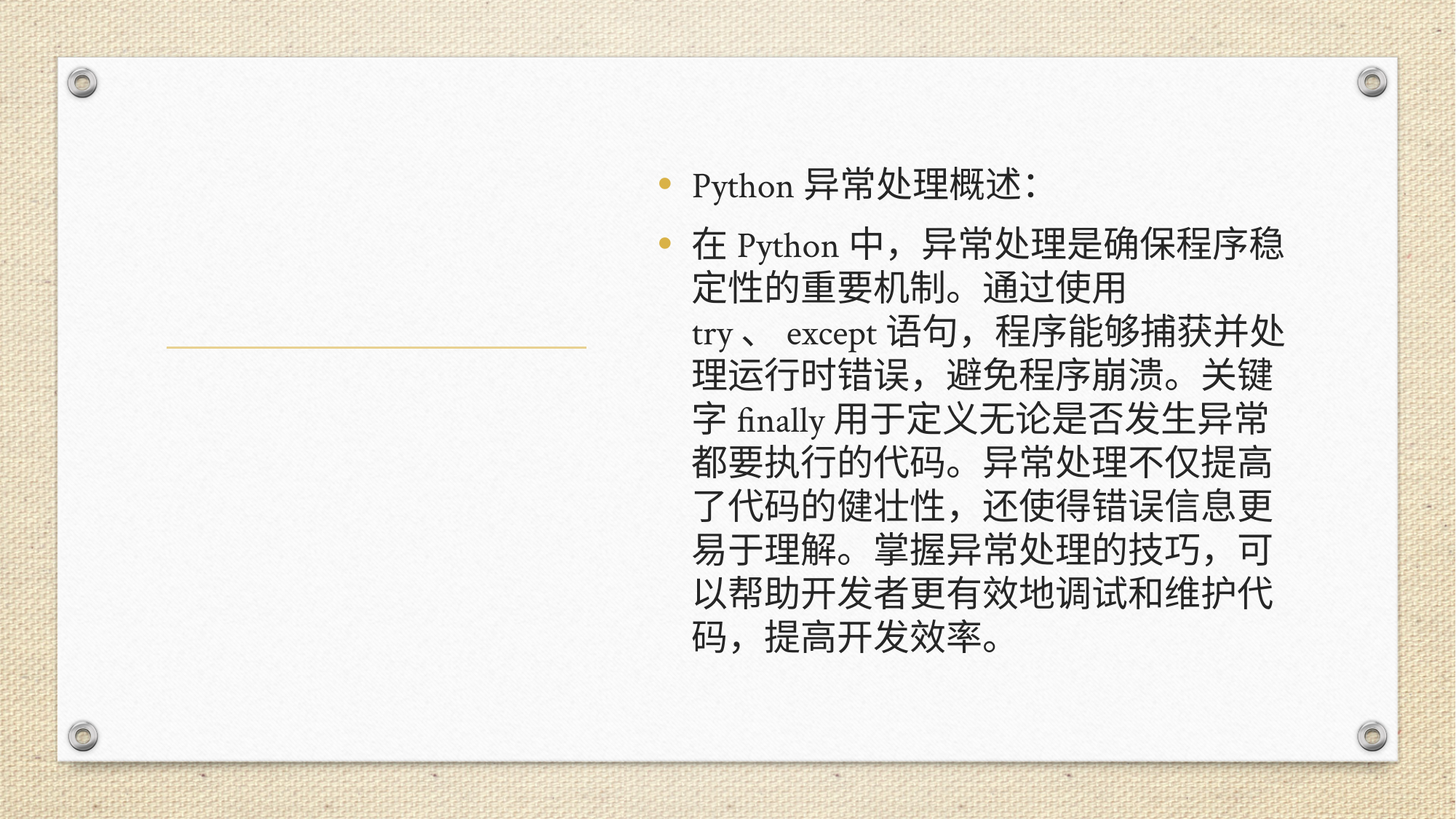

Python异常处理概述：
在Python中，异常处理是确保程序稳定性的重要机制。通过使用try、except语句，程序能够捕获并处理运行时错误，避免程序崩溃。关键字finally用于定义无论是否发生异常都要执行的代码。异常处理不仅提高了代码的健壮性，还使得错误信息更易于理解。掌握异常处理的技巧，可以帮助开发者更有效地调试和维护代码，提高开发效率。
#